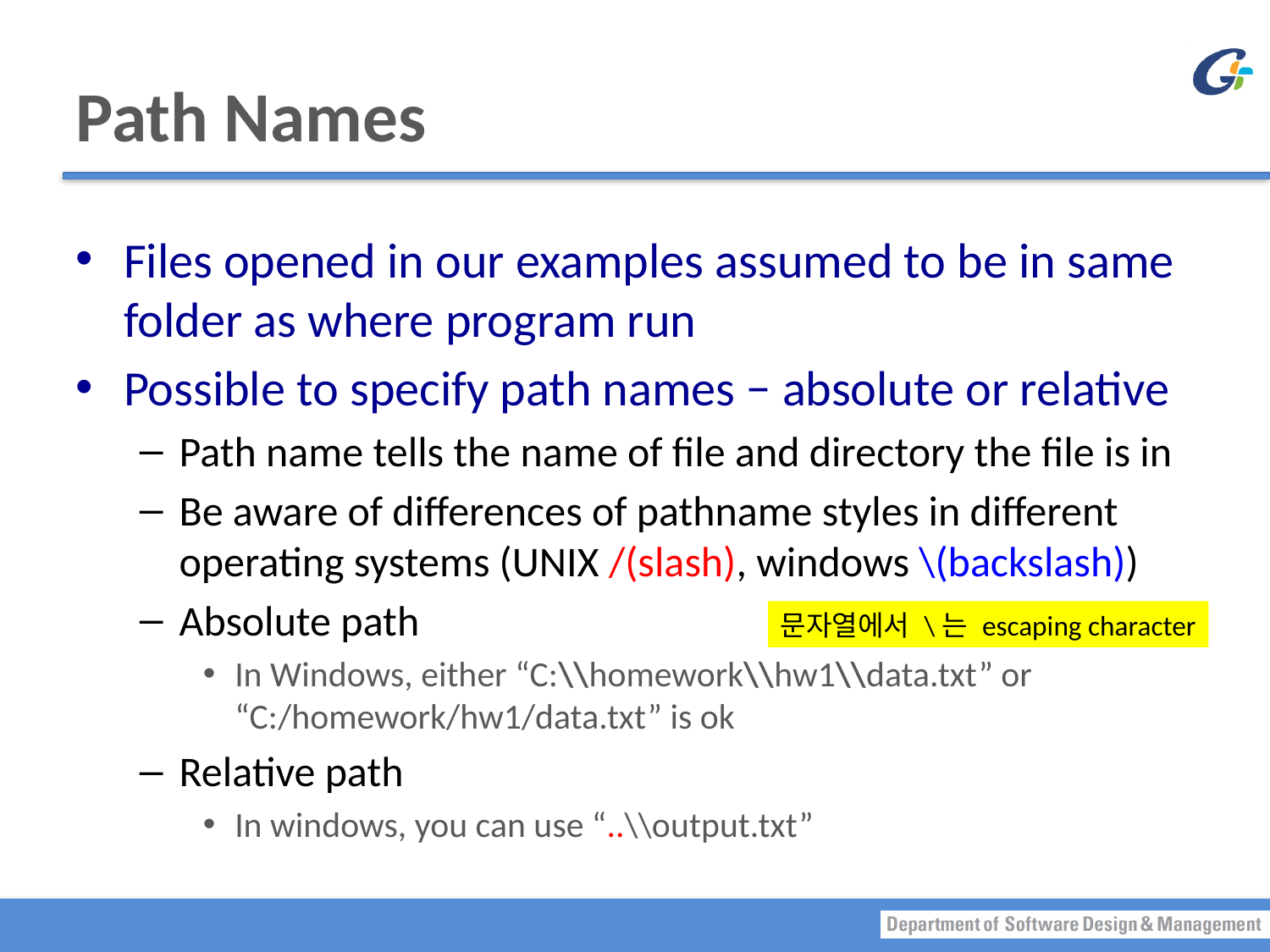

# Path Names
Files opened in our examples assumed to be in same folder as where program run
Possible to specify path names − absolute or relative
Path name tells the name of file and directory the file is in
Be aware of differences of pathname styles in different operating systems (UNIX /(slash), windows \(backslash))
Absolute path
In Windows, either “C:\\homework\\hw1\\data.txt” or “C:/homework/hw1/data.txt” is ok
Relative path
In windows, you can use “..\\output.txt”
문자열에서 \는 escaping character